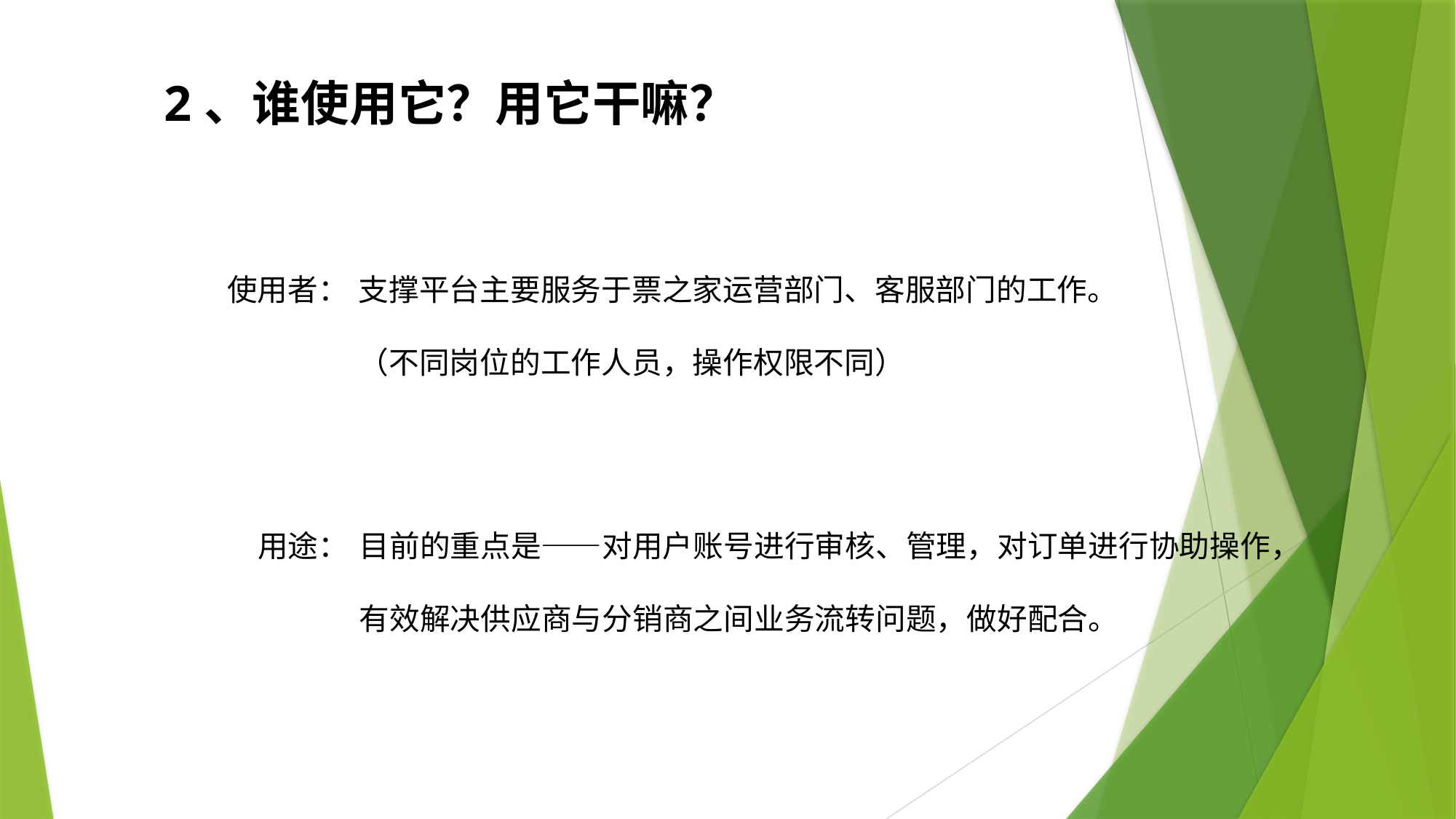

2、谁使用它？用它干嘛？
使用者：
支撑平台主要服务于票之家运营部门、客服部门的工作。
（不同岗位的工作人员，操作权限不同）
用途：
目前的重点是——对用户账号进行审核、管理，对订单进行协助操作，
有效解决供应商与分销商之间业务流转问题，做好配合。